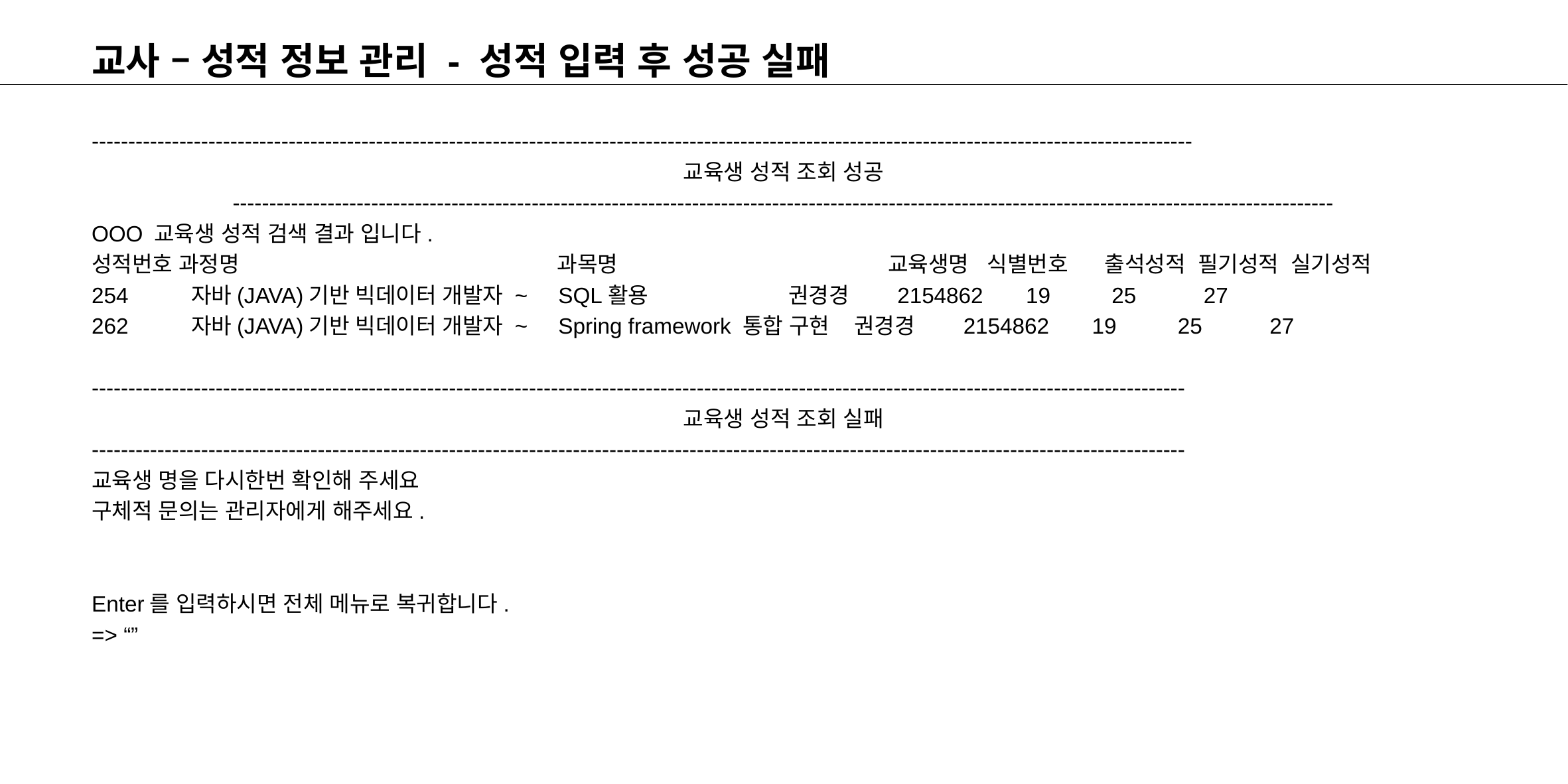

# 교사 – 성적 정보 관리 - 성적 입력 후 성공 실패
-------------------------------------------------------------------------------------------------------------------------------------------------------
교육생 성적 조회 성공
-------------------------------------------------------------------------------------------------------------------------------------------------------
OOO 교육생 성적 검색 결과 입니다.
성적번호 과정명			           과목명             		교육생명   식별번호      출석성적  필기성적  실기성적
254	자바(JAVA)기반 빅데이터 개발자 ~     SQL활용                  	권경경       2154862       19          25           27
262	자바(JAVA)기반 빅데이터 개발자 ~     Spring framework 통합 구현    권경경       2154862       19          25           27

------------------------------------------------------------------------------------------------------------------------------------------------------
교육생 성적 조회 실패
------------------------------------------------------------------------------------------------------------------------------------------------------
교육생 명을 다시한번 확인해 주세요
구체적 문의는 관리자에게 해주세요.

Enter를 입력하시면 전체 메뉴로 복귀합니다.
=> “”